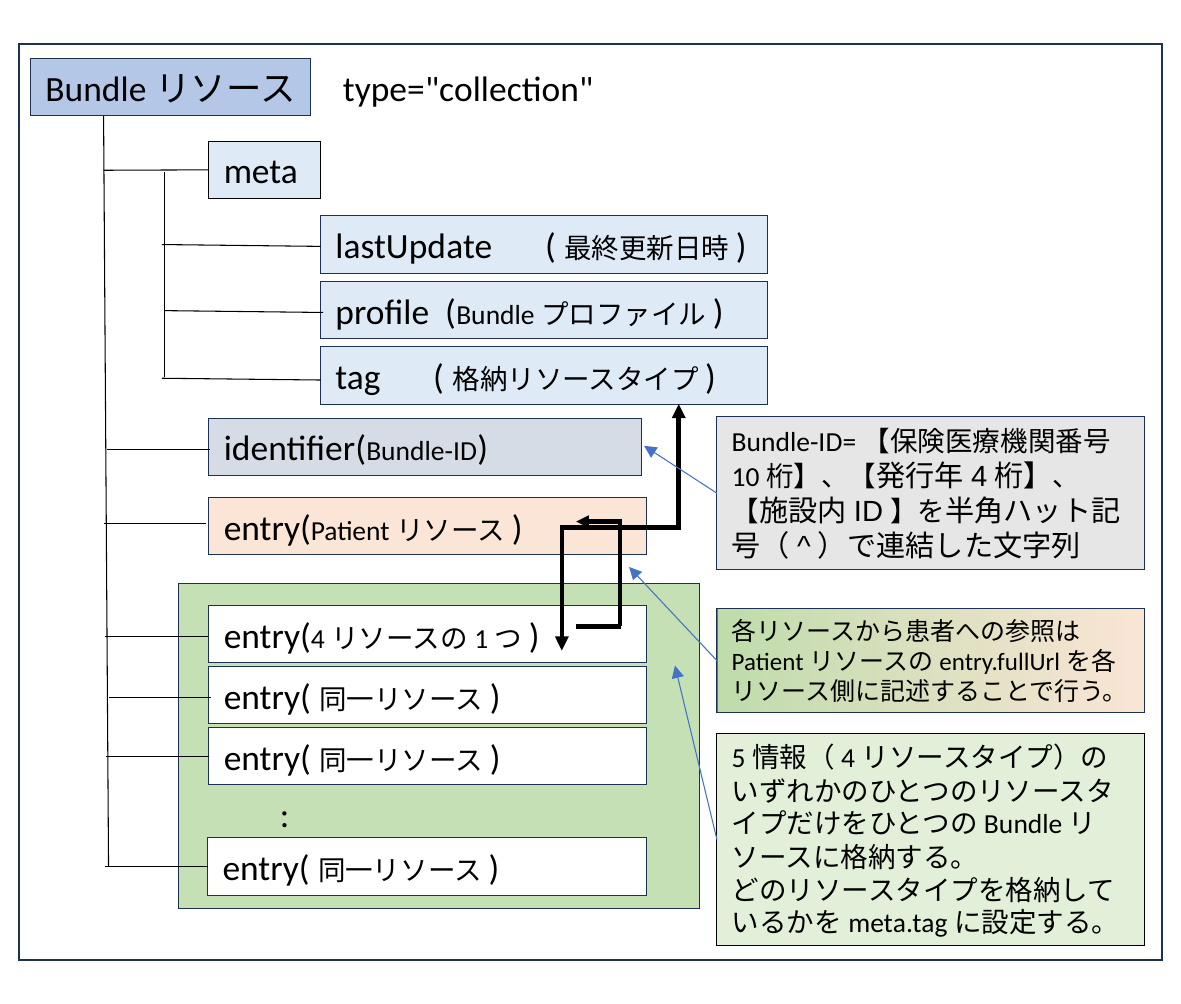

Bundleリソース
type="collection"
meta
lastUpdate　(最終更新日時)
profile  (Bundleプロファイル)
tag　(格納リソースタイプ)
Bundle-ID=【保険医療機関番号10桁】、【発行年4桁】、【施設内ID】を半角ハット記号（^）で連結した文字列
identifier(Bundle-ID)
entry(Patientリソース)

entry(4リソースの1つ)
各リソースから患者への参照はPatientリソースのentry.fullUrlを各リソース側に記述することで行う。
entry(同一リソース)
entry(同一リソース)
5情報（4リソースタイプ）のいずれかのひとつのリソースタイプだけをひとつのBundleリソースに格納する。
どのリソースタイプを格納しているかをmeta.tagに設定する。
:
entry(同一リソース)